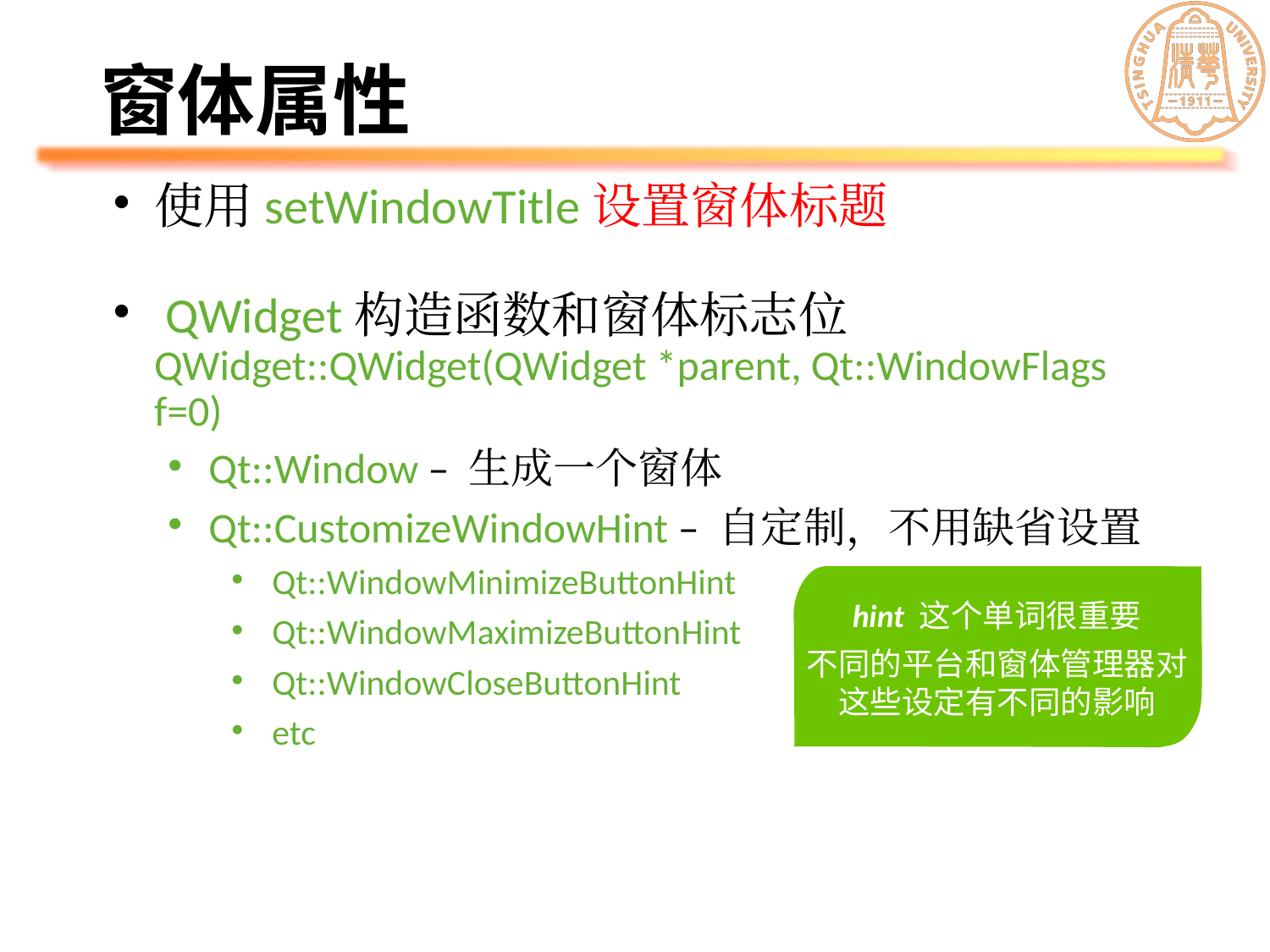

# 窗体属性
使用setWindowTitle设置窗体标题

 QWidget构造函数和窗体标志位
QWidget::QWidget(QWidget *parent, Qt::WindowFlags f=0)
Qt::Window – 生成一个窗体
Qt::CustomizeWindowHint – 自定制，不用缺省设置
Qt::WindowMinimizeButtonHint
Qt::WindowMaximizeButtonHint
Qt::WindowCloseButtonHint
etc

hint 这个单词很重要

不同的平台和窗体管理器对这些设定有不同的影响